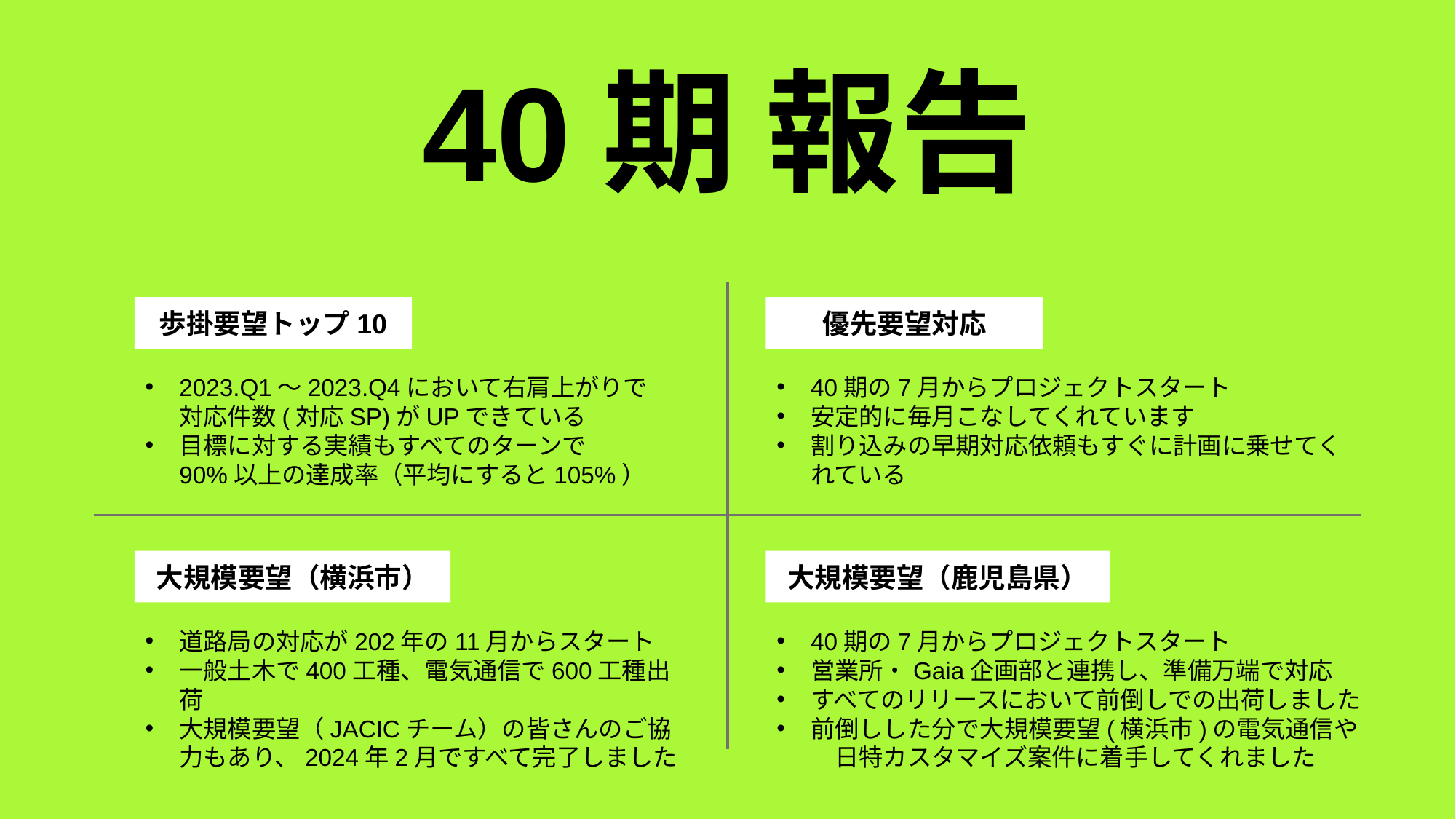

# 40期 報告
歩掛要望トップ10
優先要望対応
2023.Q1～2023.Q4において右肩上がりで　対応件数(対応SP)がUPできている
目標に対する実績もすべてのターンで　　90%以上の達成率（平均にすると105%）
40期の7月からプロジェクトスタート
安定的に毎月こなしてくれています
割り込みの早期対応依頼もすぐに計画に乗せてくれている
大規模要望（横浜市）
大規模要望（鹿児島県）
道路局の対応が202年の11月からスタート
一般土木で400工種、電気通信で600工種出荷
大規模要望（JACICチーム）の皆さんのご協力もあり、2024年2月ですべて完了しました

40期の7月からプロジェクトスタート
営業所・Gaia企画部と連携し、準備万端で対応
すべてのリリースにおいて前倒しでの出荷しました
前倒しした分で大規模要望(横浜市)の電気通信や　日特カスタマイズ案件に着手してくれました